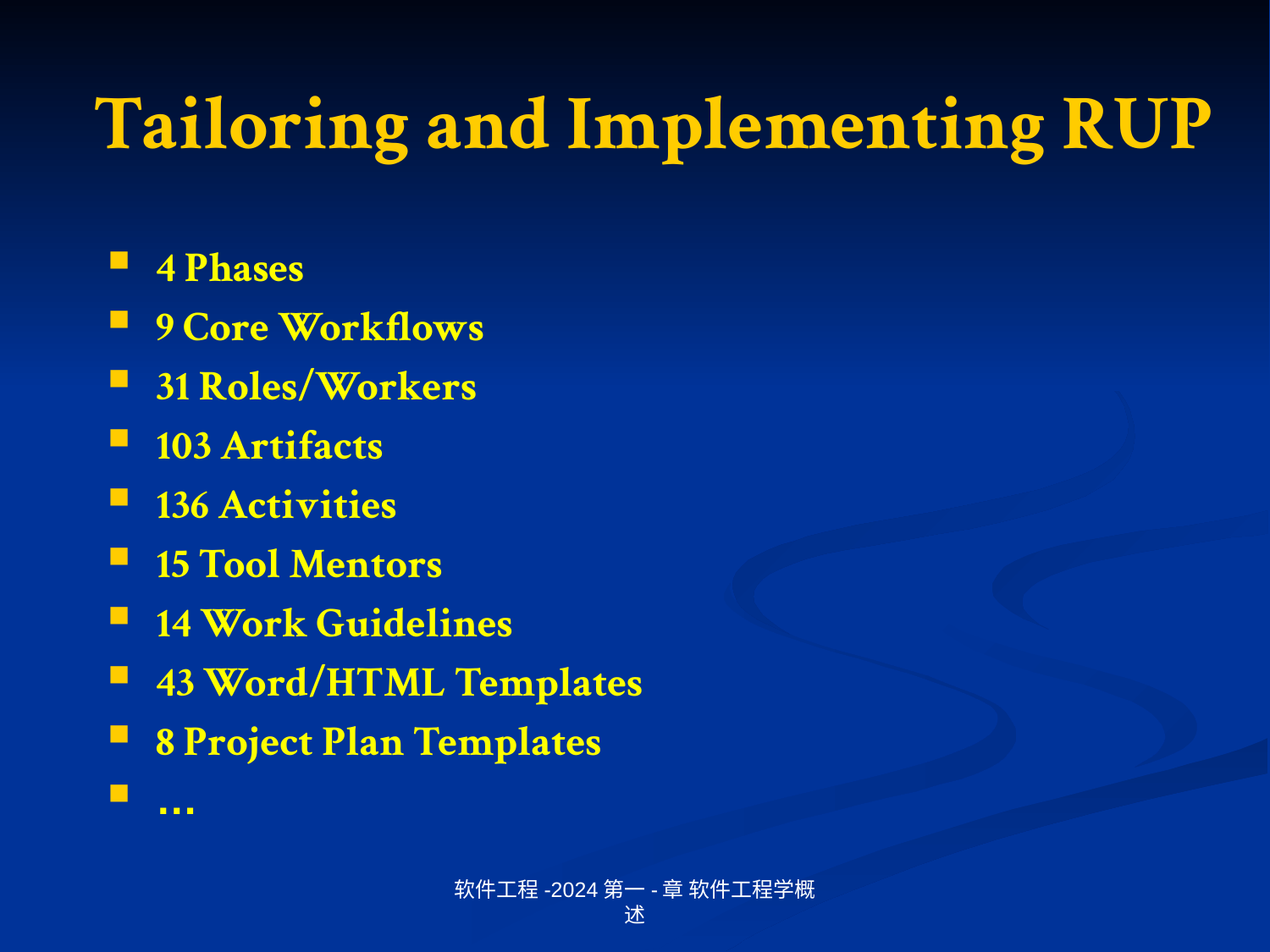

# Tailoring and Implementing RUP
4 Phases
9 Core Workflows
31 Roles/Workers
103 Artifacts
136 Activities
15 Tool Mentors
14 Work Guidelines
43 Word/HTML Templates
8 Project Plan Templates
…
软件工程-2024第一-章 软件工程学概述
142